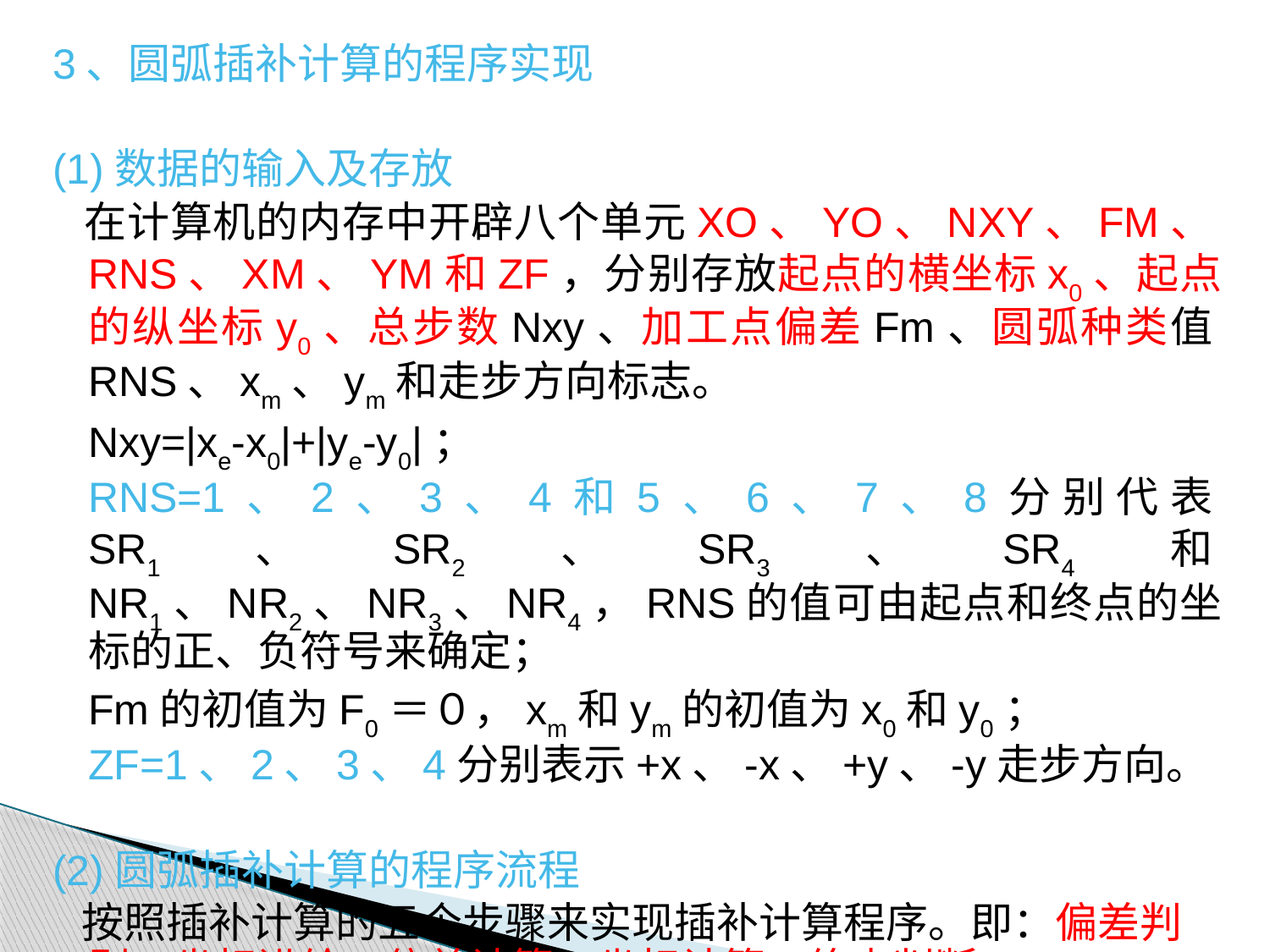

3、圆弧插补计算的程序实现

(1)数据的输入及存放
  在计算机的内存中开辟八个单元XO、YO、NXY、FM、RNS、XM、YM和ZF，分别存放起点的横坐标x0、起点的纵坐标y0、总步数Nxy、加工点偏差Fm、圆弧种类值RNS、xm、ym和走步方向标志。
	Nxy=|xe-x0|+|ye-y0|；
	RNS=1、2、3、4和5、6、7、8分别代表SR1、SR2、SR3、SR4和NR1、NR2、NR3、NR4，RNS的值可由起点和终点的坐标的正、负符号来确定；
	Fm的初值为F0＝０，xm和ym的初值为x0和y0；
	ZF=1、2、3、4分别表示+x、-x、+y、-y走步方向。

(2)圆弧插补计算的程序流程
  按照插补计算的五个步骤来实现插补计算程序。即：偏差判别，坐标进给，偏差计算，坐标计算，终点判断。